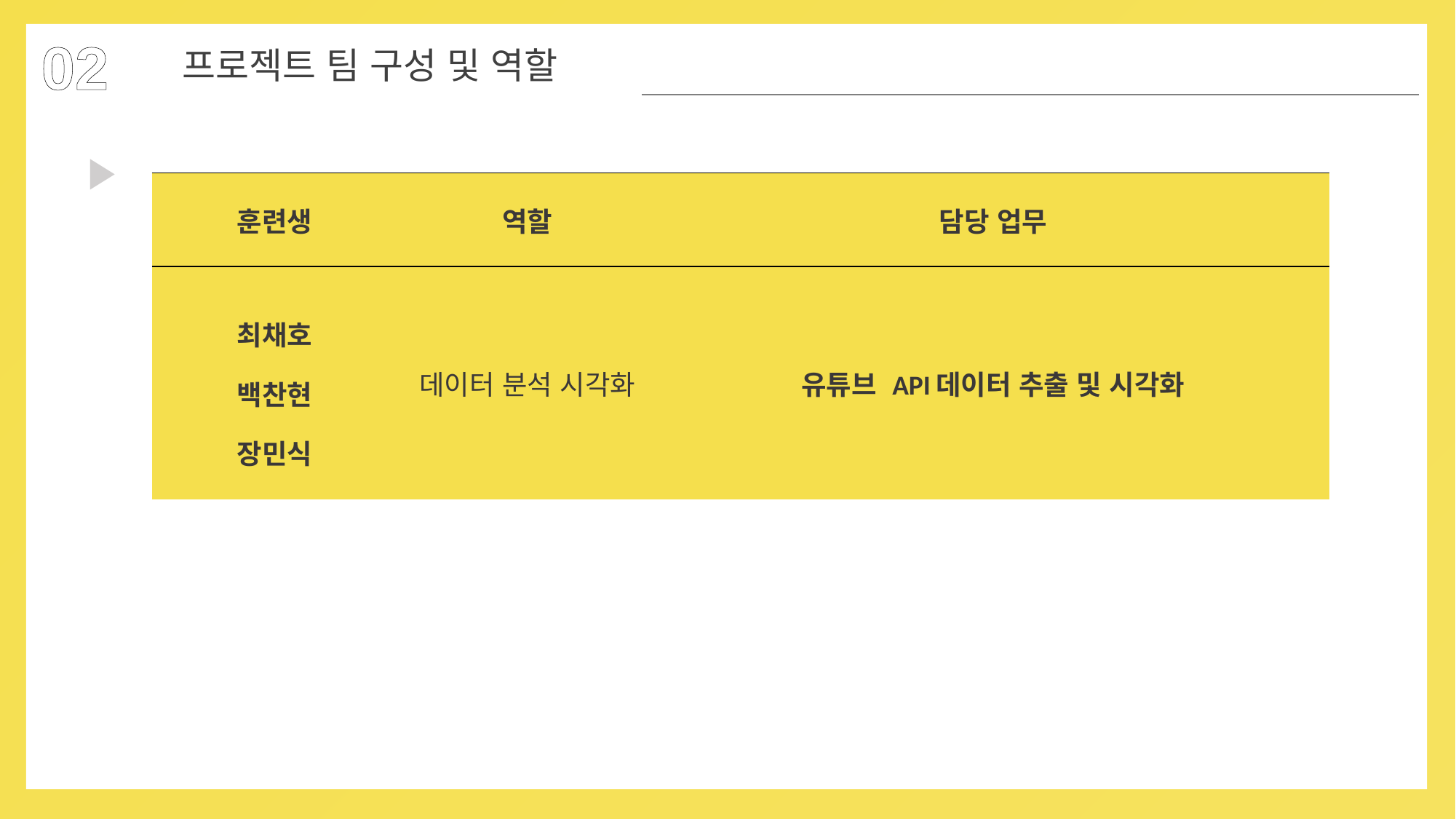

02

프로젝트 팀 구성 및 역할
▶
| 훈련생 | 역할 | 담당 업무 |
| --- | --- | --- |
| 최채호 백찬현 장민식 | 데이터 분석 시각화 | 유튜브 API데이터 추출 및 시각화 |